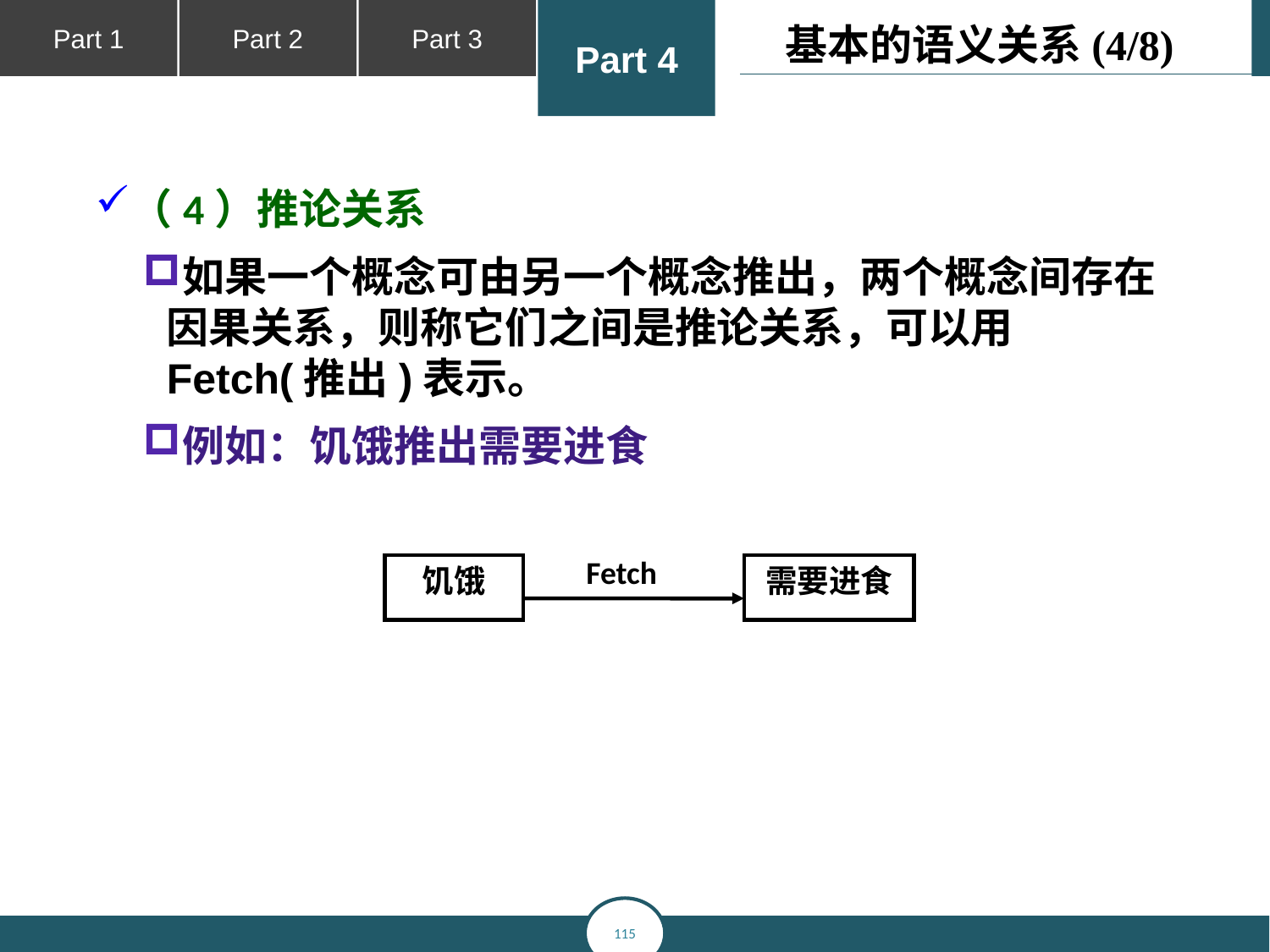

基本的语义关系(4/8)
（4）推论关系
如果一个概念可由另一个概念推出，两个概念间存在因果关系，则称它们之间是推论关系，可以用Fetch(推出)表示。
例如：饥饿推出需要进食

Fetch
饥饿
需要进食